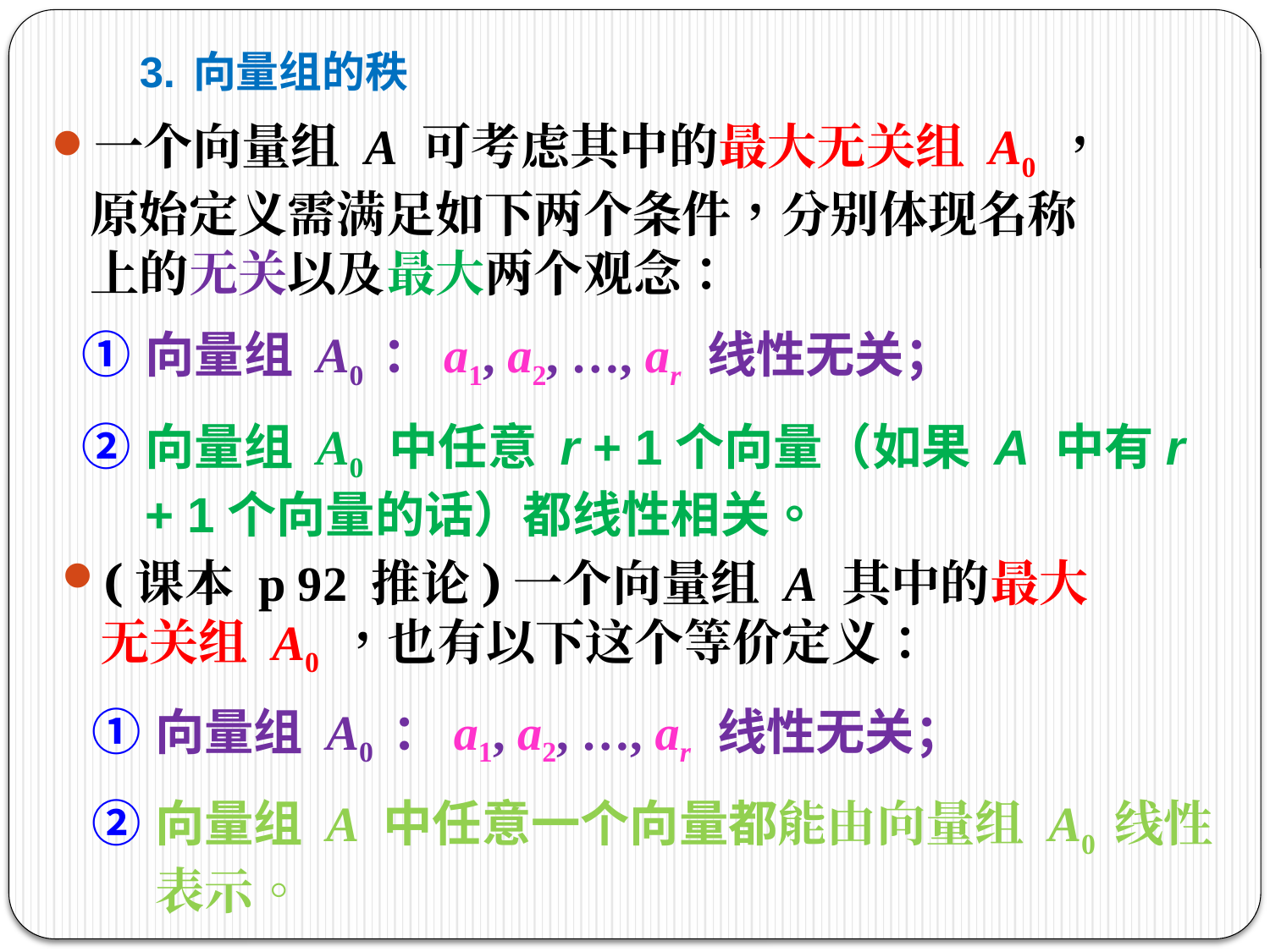

# 3. 向量组的秩
一个向量组 A 可考虑其中的最大无关组 A0 ，原始定义需满足如下两个条件，分别体现名称上的无关以及最大两个观念：
向量组 A0 ：a1, a2, …, ar  线性无关；
向量组 A0 中任意 r + 1个向量（如果 A 中有r + 1个向量的话）都线性相关。

(课本 p 92 推论)一个向量组 A 其中的最大无关组 A0 ，也有以下这个等价定义：
向量组 A0 ：a1, a2, …, ar  线性无关；
向量组 A 中任意一个向量都能由向量组 A0 线性表示。